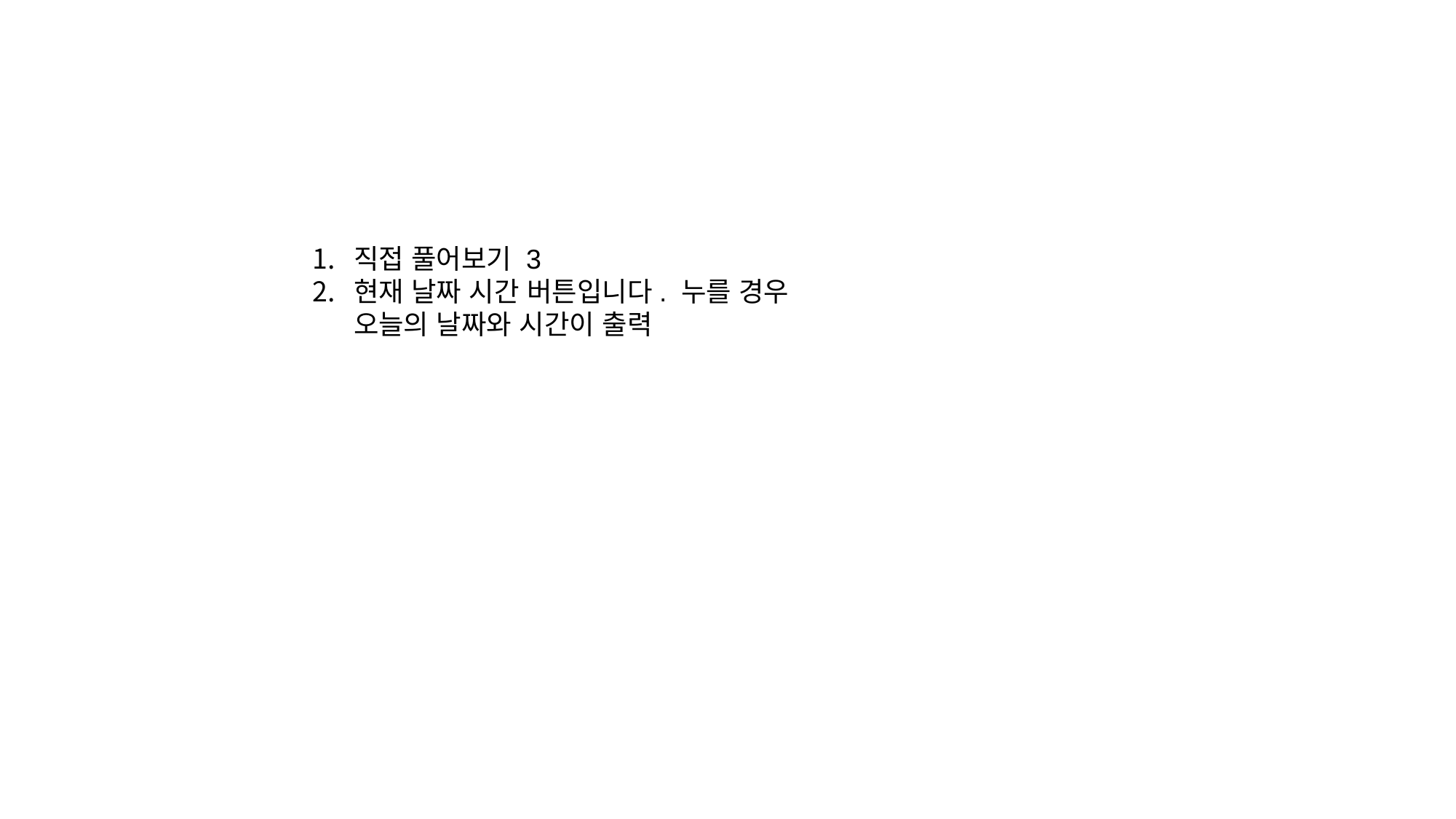

직접 풀어보기 3
현재 날짜 시간 버튼입니다. 누를 경우
오늘의 날짜와 시간이 출력